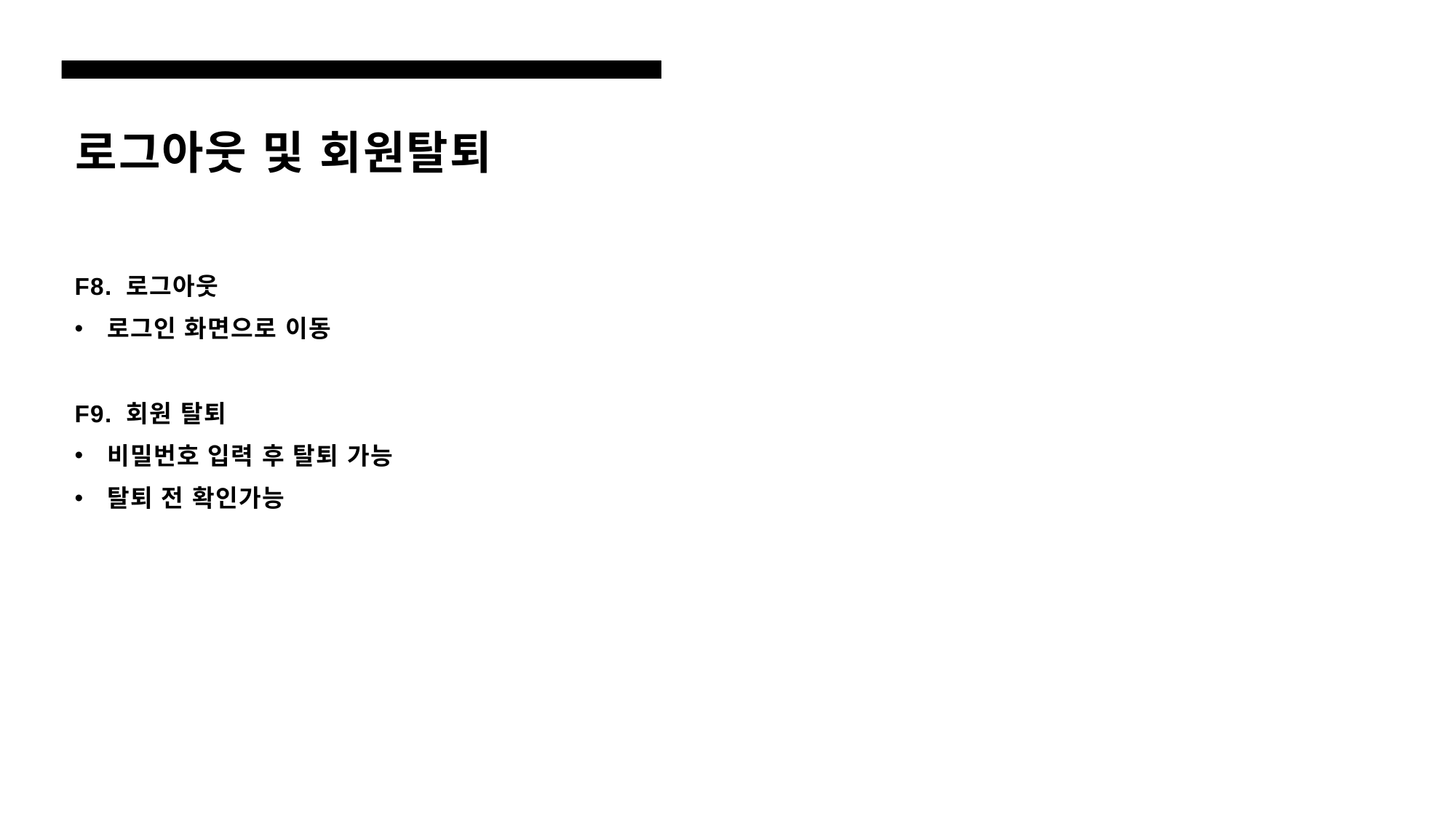

# 로그아웃 및 회원탈퇴
F8. 로그아웃
로그인 화면으로 이동

F9. 회원 탈퇴
비밀번호 입력 후 탈퇴 가능
탈퇴 전 확인가능